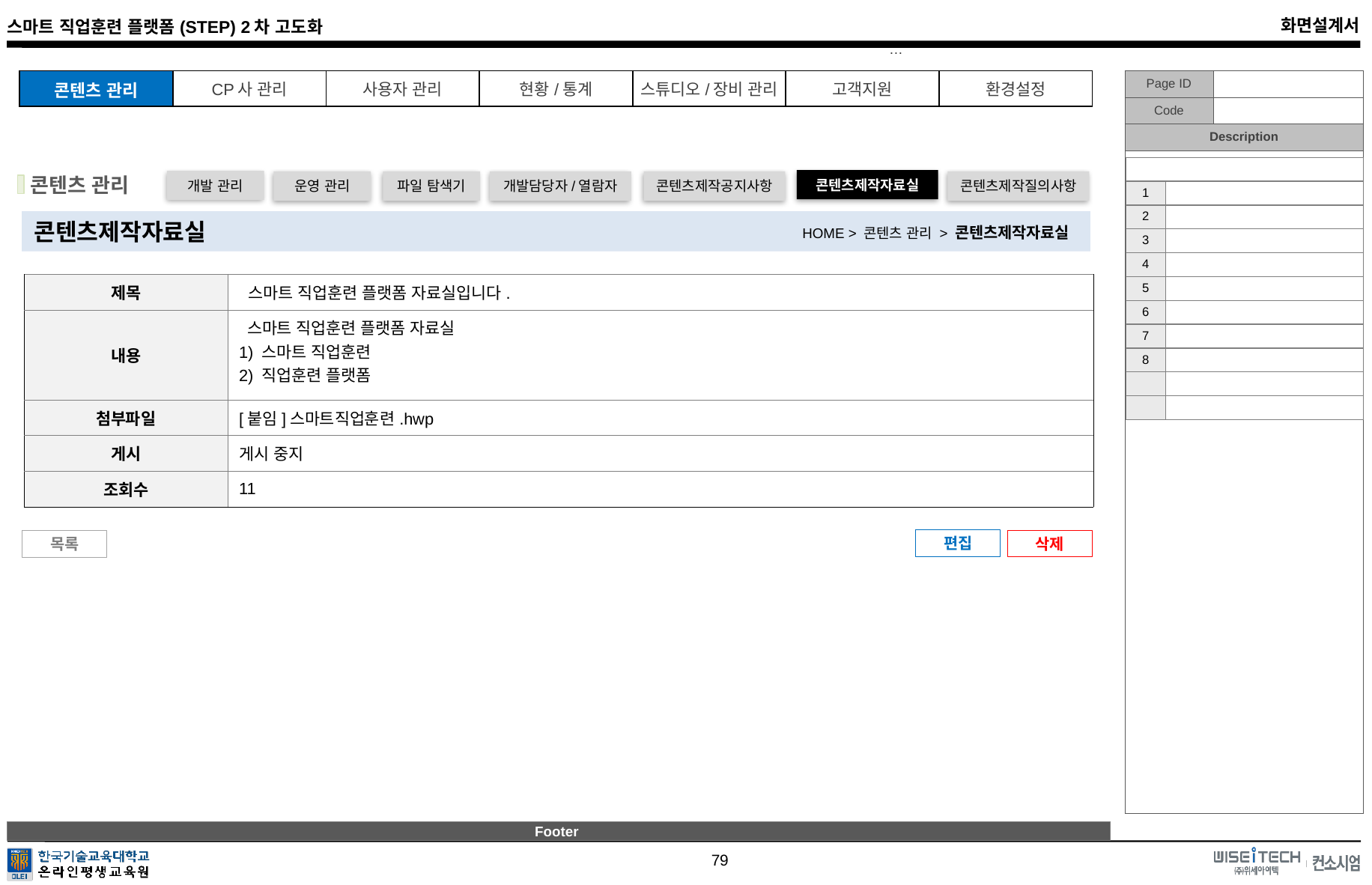

…
|  |  |
| --- | --- |
| 1 |  |
| 2 |  |
| 3 |  |
| 4 |  |
| 5 |  |
| 6 |  |
| 7 |  |
| 8 |  |
|  |  |
|  |  |
콘텐츠 관리
콘텐츠제작자료실
개발 관리
운영 관리
파일 탐색기
개발담당자/열람자
콘텐츠제작공지사항
콘텐츠제작질의사항

콘텐츠제작자료실
HOME > 콘텐츠 관리 > 콘텐츠제작자료실
| 제목 | 스마트 직업훈련 플랫폼 자료실입니다. |
| --- | --- |
| 내용 | 스마트 직업훈련 플랫폼 자료실 1) 스마트 직업훈련 2) 직업훈련 플랫폼 |
| 첨부파일 | [붙임]스마트직업훈련.hwp |
| 게시 | 게시 중지 |
| 조회수 | 11 |
편집
삭제
목록
Footer